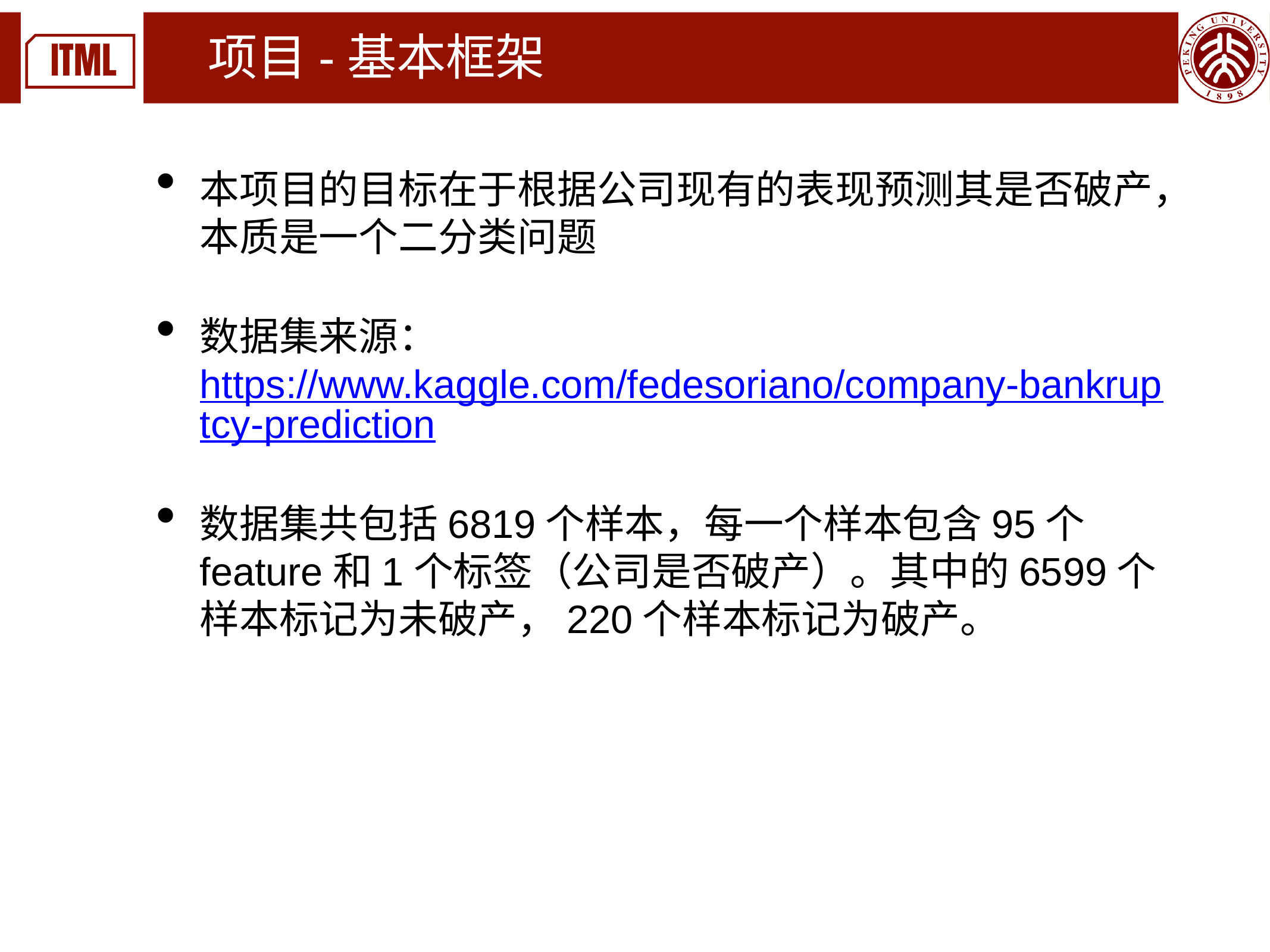

# 项目-基本框架
本项目的目标在于根据公司现有的表现预测其是否破产，本质是一个二分类问题
数据集来源：https://www.kaggle.com/fedesoriano/company-bankruptcy-prediction
数据集共包括6819个样本，每一个样本包含95个feature和1个标签（公司是否破产）。其中的6599个样本标记为未破产，220个样本标记为破产。